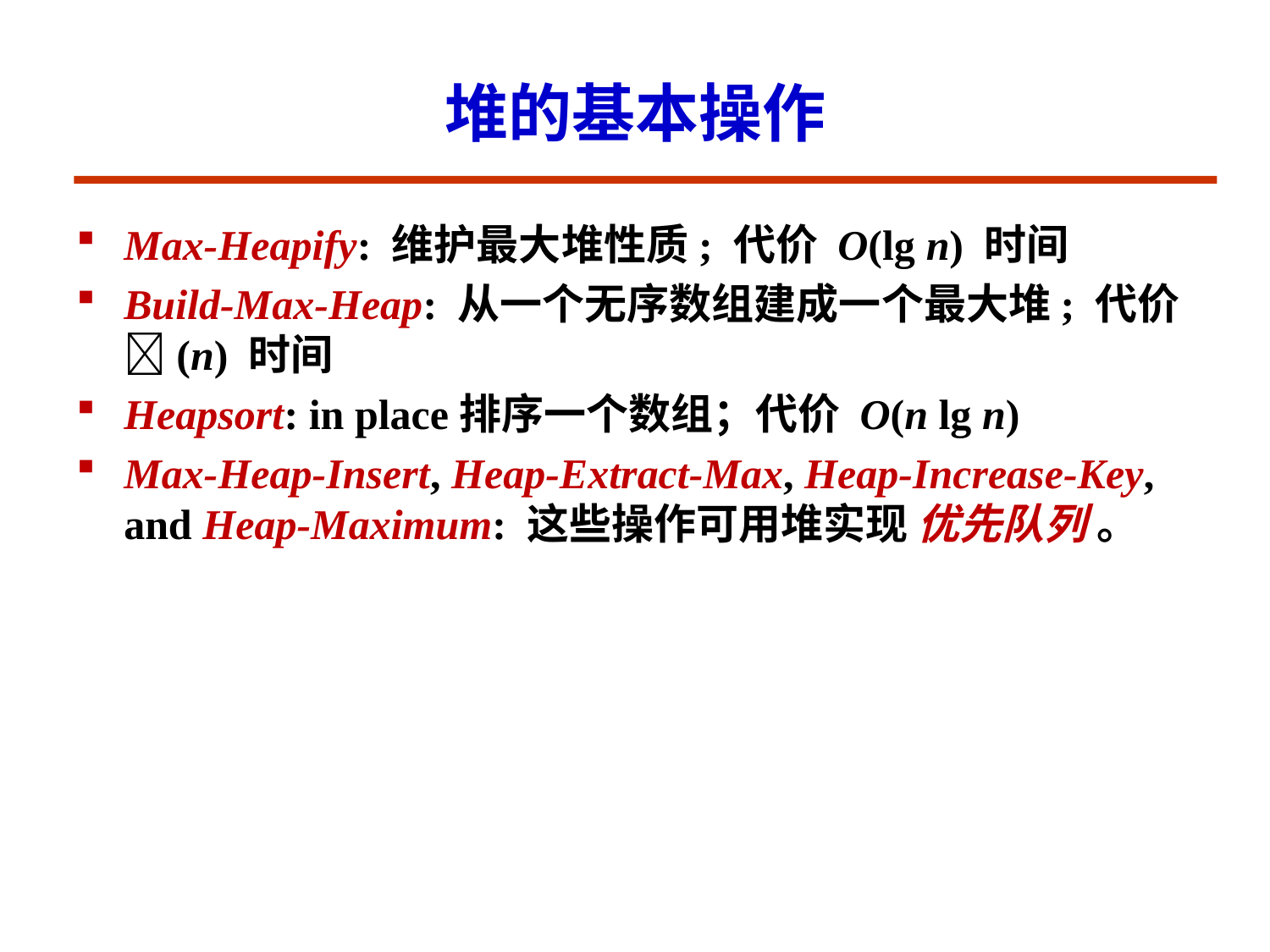

堆的基本操作
Max-Heapify: 维护最大堆性质; 代价 O(lg n) 时间
Build-Max-Heap: 从一个无序数组建成一个最大堆; 代价 Θ(n) 时间
Heapsort: in place排序一个数组；代价 O(n lg n)
Max-Heap-Insert, Heap-Extract-Max, Heap-Increase-Key, and Heap-Maximum: 这些操作可用堆实现 优先队列 。